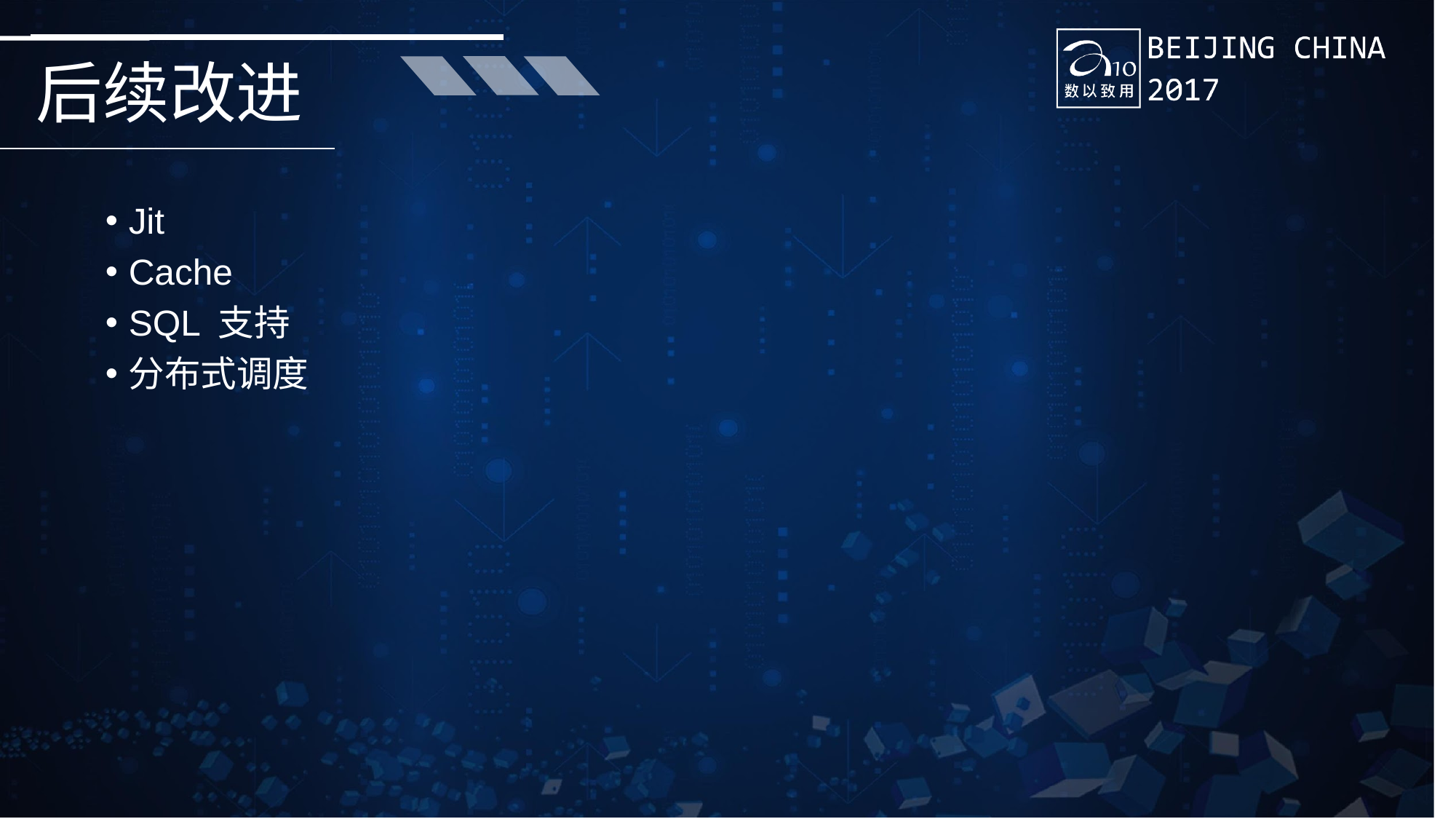

# 后续改进
Jit
Cache
SQL 支持
分布式调度